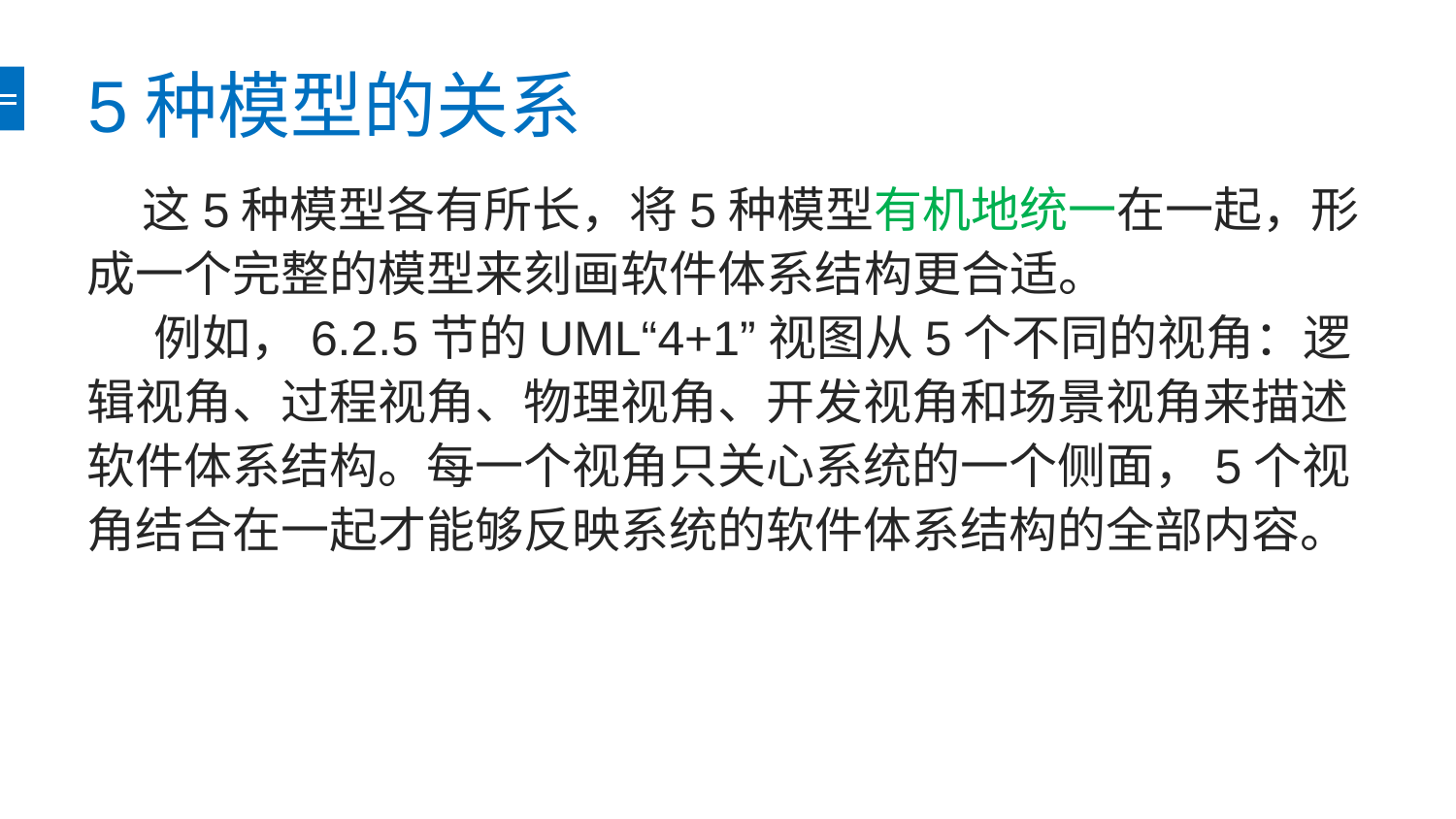

# 5种模型的关系
    这5种模型各有所长，将5种模型有机地统一在一起，形成一个完整的模型来刻画软件体系结构更合适。
     例如，6.2.5节的UML“4+1”视图从5个不同的视角：逻辑视角、过程视角、物理视角、开发视角和场景视角来描述软件体系结构。每一个视角只关心系统的一个侧面，5个视角结合在一起才能够反映系统的软件体系结构的全部内容。